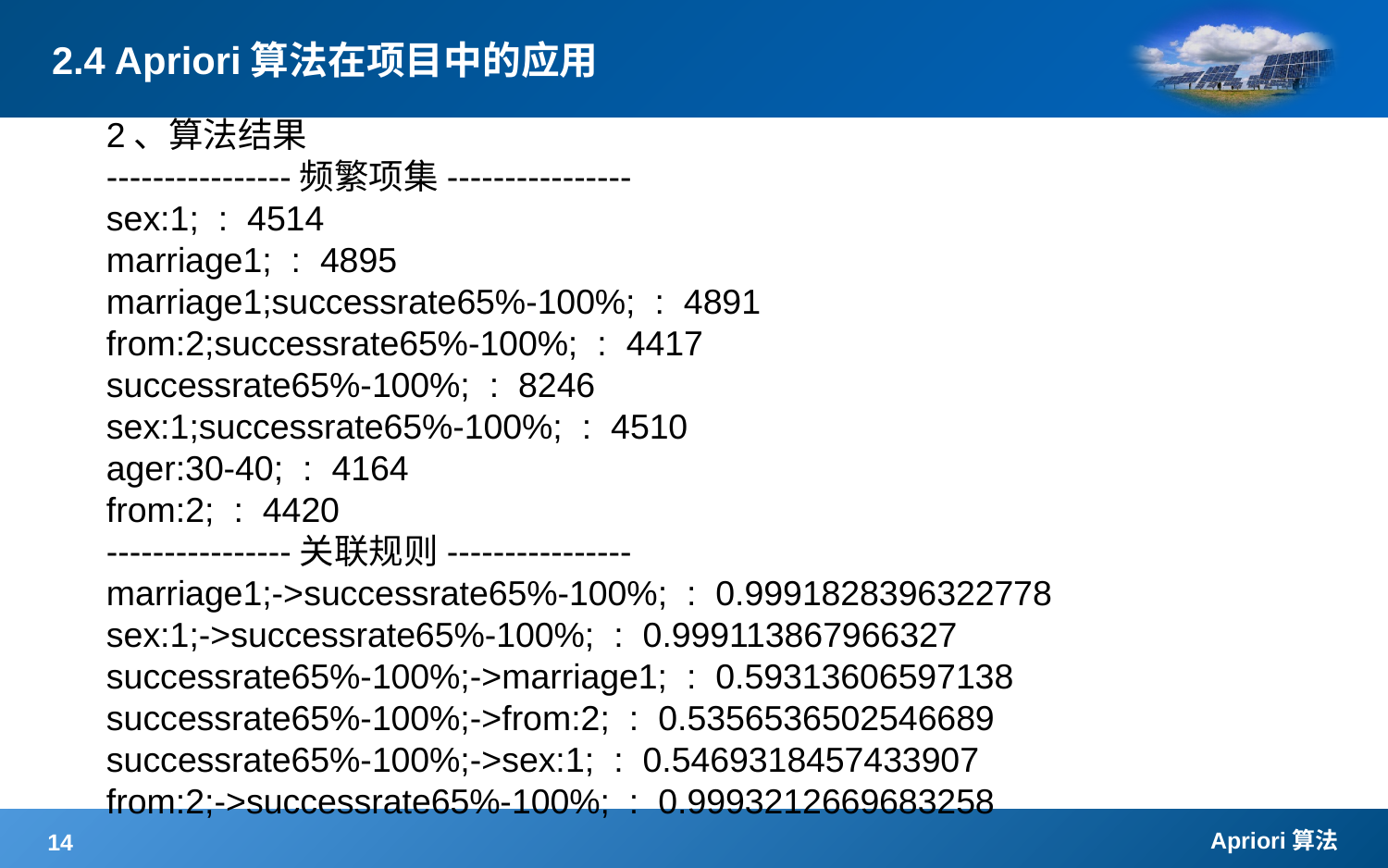

2.4 Apriori算法在项目中的应用
2、算法结果
----------------频繁项集----------------
sex:1;  :  4514
marriage1;  :  4895
marriage1;successrate65%-100%;  :  4891
from:2;successrate65%-100%;  :  4417
successrate65%-100%;  :  8246
sex:1;successrate65%-100%;  :  4510
ager:30-40;  :  4164
from:2;  :  4420
----------------关联规则----------------
marriage1;->successrate65%-100%;  :  0.9991828396322778
sex:1;->successrate65%-100%;  :  0.999113867966327
successrate65%-100%;->marriage1;  :  0.59313606597138
successrate65%-100%;->from:2;  :  0.5356536502546689
successrate65%-100%;->sex:1;  :  0.5469318457433907
from:2;->successrate65%-100%;  :  0.9993212669683258